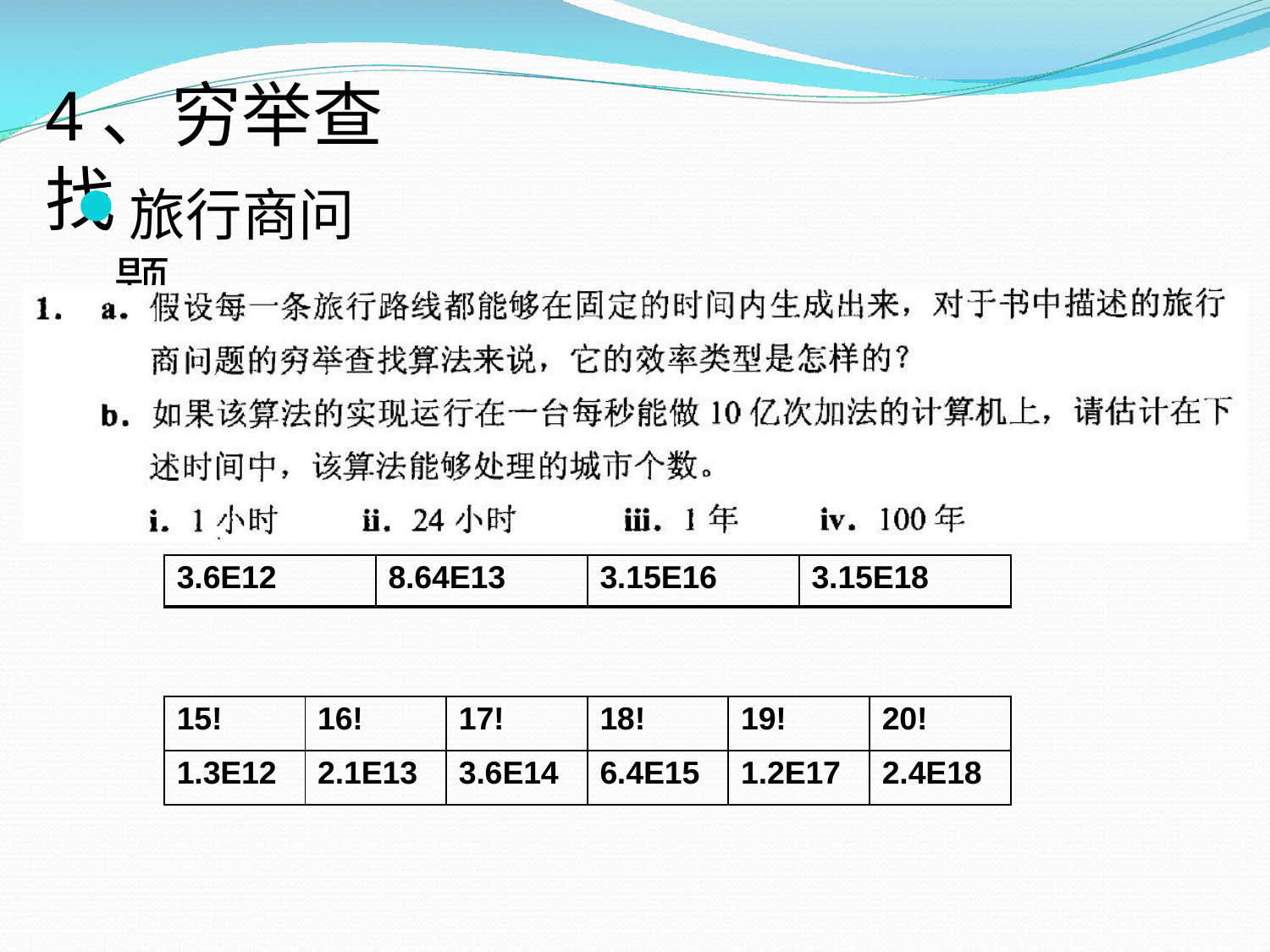

# 4、穷举查找
旅行商问题

| 3.6E12 | 8.64E13 | 3.15E16 | 3.15E18 |
| --- | --- | --- | --- |
| 15! | 16! | 17! | 18! | 19! | 20! |
| --- | --- | --- | --- | --- | --- |
| 1.3E12 | 2.1E13 | 3.6E14 | 6.4E15 | 1.2E17 | 2.4E18 |